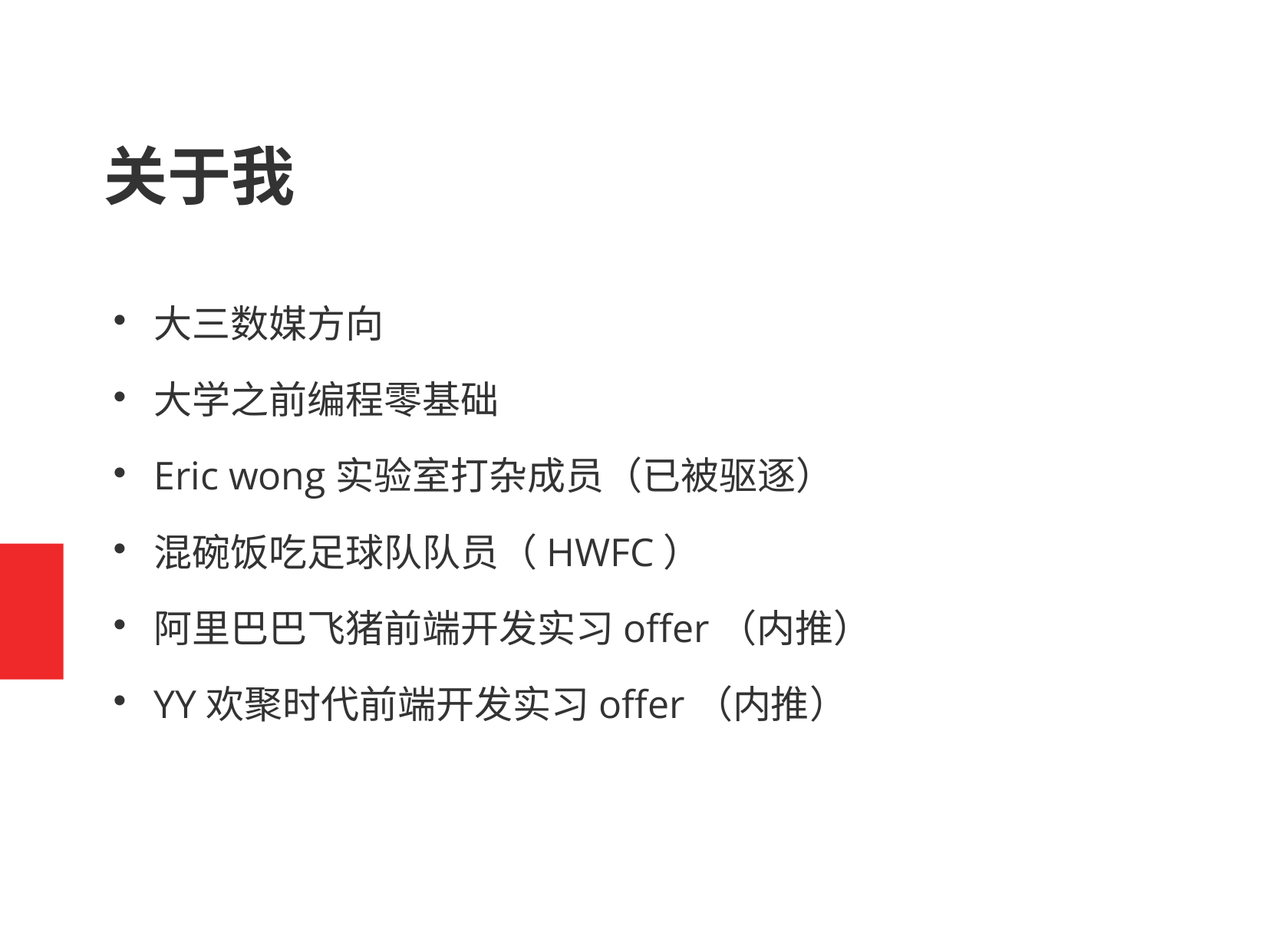

关于我
大三数媒方向
大学之前编程零基础
Eric wong实验室打杂成员（已被驱逐）
混碗饭吃足球队队员（HWFC）
阿里巴巴飞猪前端开发实习offer（内推）
YY欢聚时代前端开发实习offer（内推）